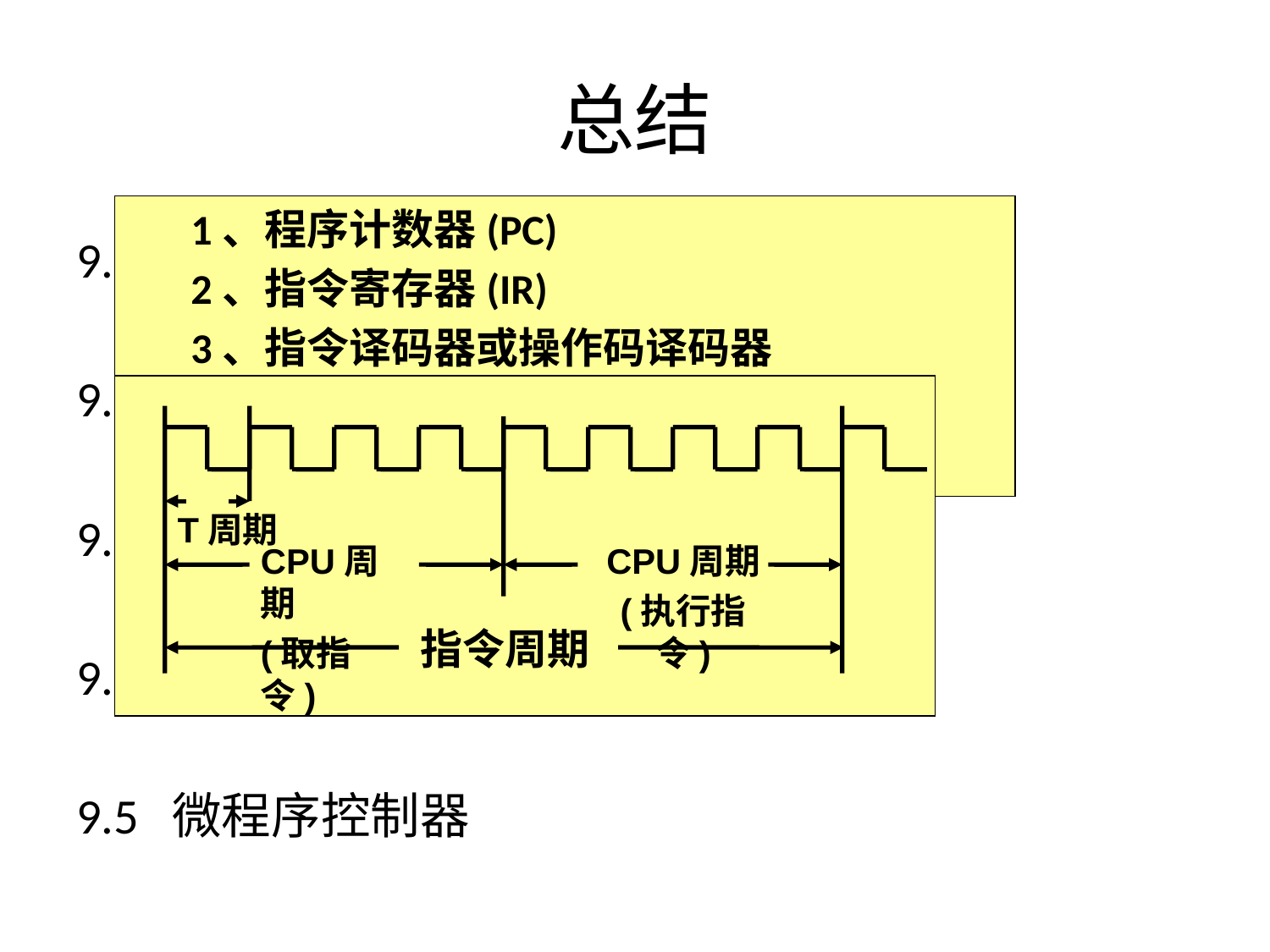

# 总结
1、指令控制（取指令）
2、分析指令
3、执行指令
4、控制程序和数据的输入与结果输出
5、对异常情况和某些请求的处理
1、程序计数器(PC)
2、指令寄存器(IR)
3、指令译码器或操作码译码器
4、脉冲源及启停线路
5、时序控制信号形成部件
9.1  控制器的功能和一般组织

9.2  控制器的基本概念

9.3  时序产生器和控制方式

9.4  硬布线控制器

9.5  微程序控制器

T周期

CPU周期
(取指令)
CPU周期
(执行指令)

指令周期